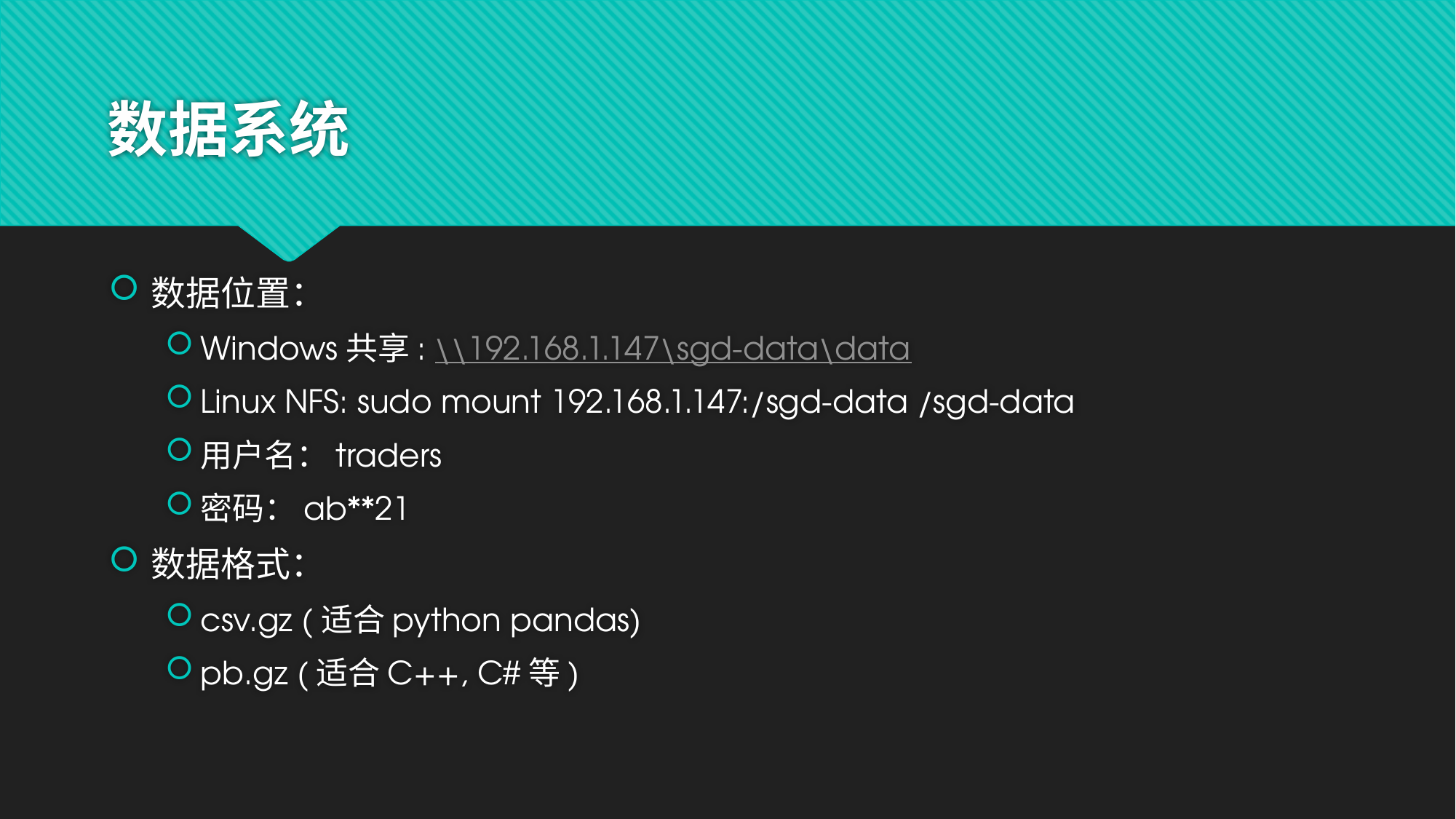

# 数据系统
数据位置：
Windows共享: \\192.168.1.147\sgd-data\data
Linux NFS: sudo mount 192.168.1.147:/sgd-data /sgd-data
用户名：traders
密码：ab**21
数据格式：
csv.gz (适合python pandas)
pb.gz (适合C++, C#等)